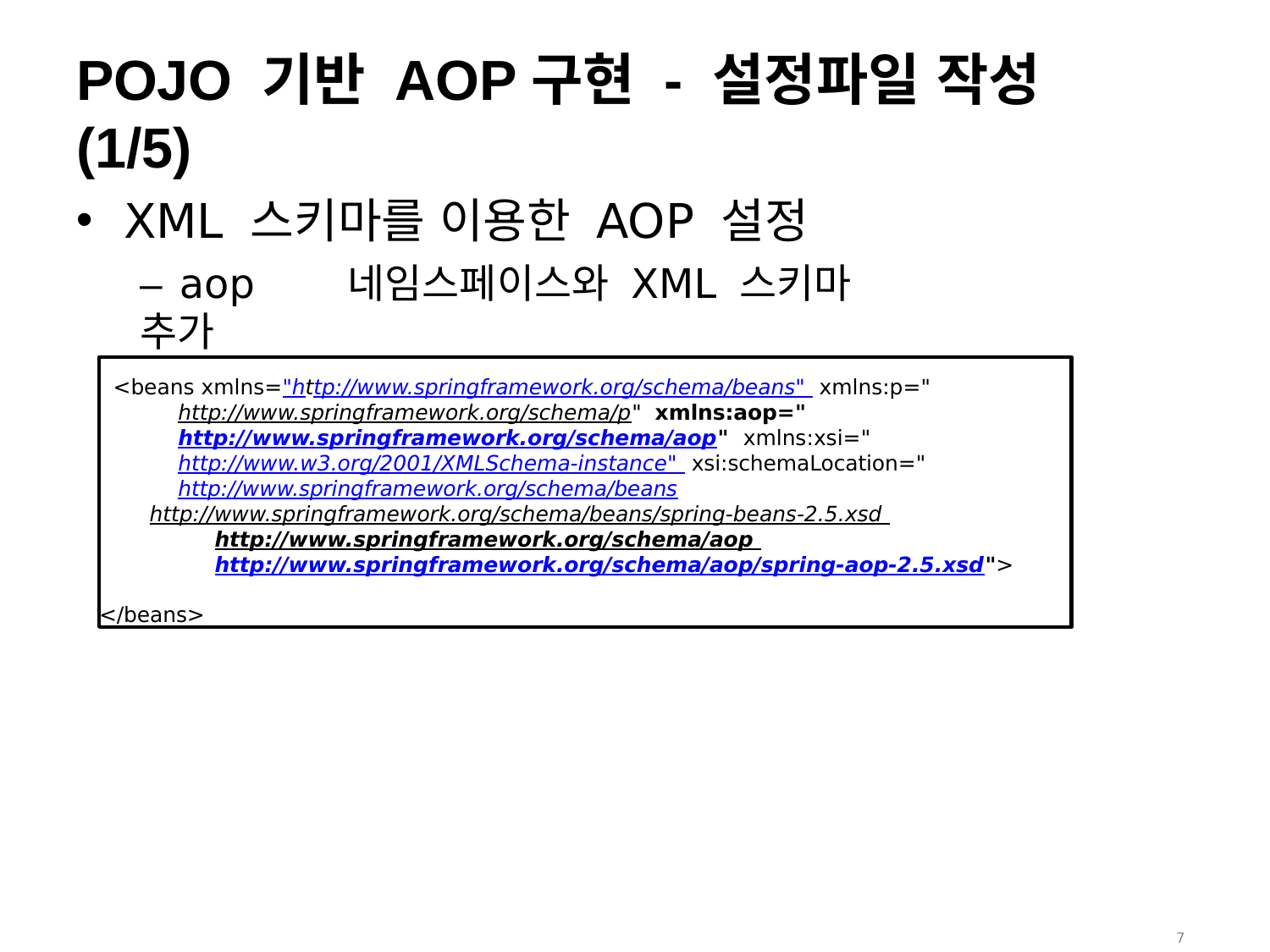

# POJO 기반 AOP구현 - 설정파일 작성 (1/5)
XML 스키마를 이용한 AOP 설정
– aop	네임스페이스와 XML 스키마 추가
<beans xmlns="http://www.springframework.org/schema/beans"  xmlns:p="http://www.springframework.org/schema/p"  xmlns:aop="http://www.springframework.org/schema/aop"  xmlns:xsi="http://www.w3.org/2001/XMLSchema-instance"  xsi:schemaLocation="http://www.springframework.org/schema/beans
http://www.springframework.org/schema/beans/spring-beans-2.5.xsd  http://www.springframework.org/schema/aop  http://www.springframework.org/schema/aop/spring-aop-2.5.xsd">

</beans>
7